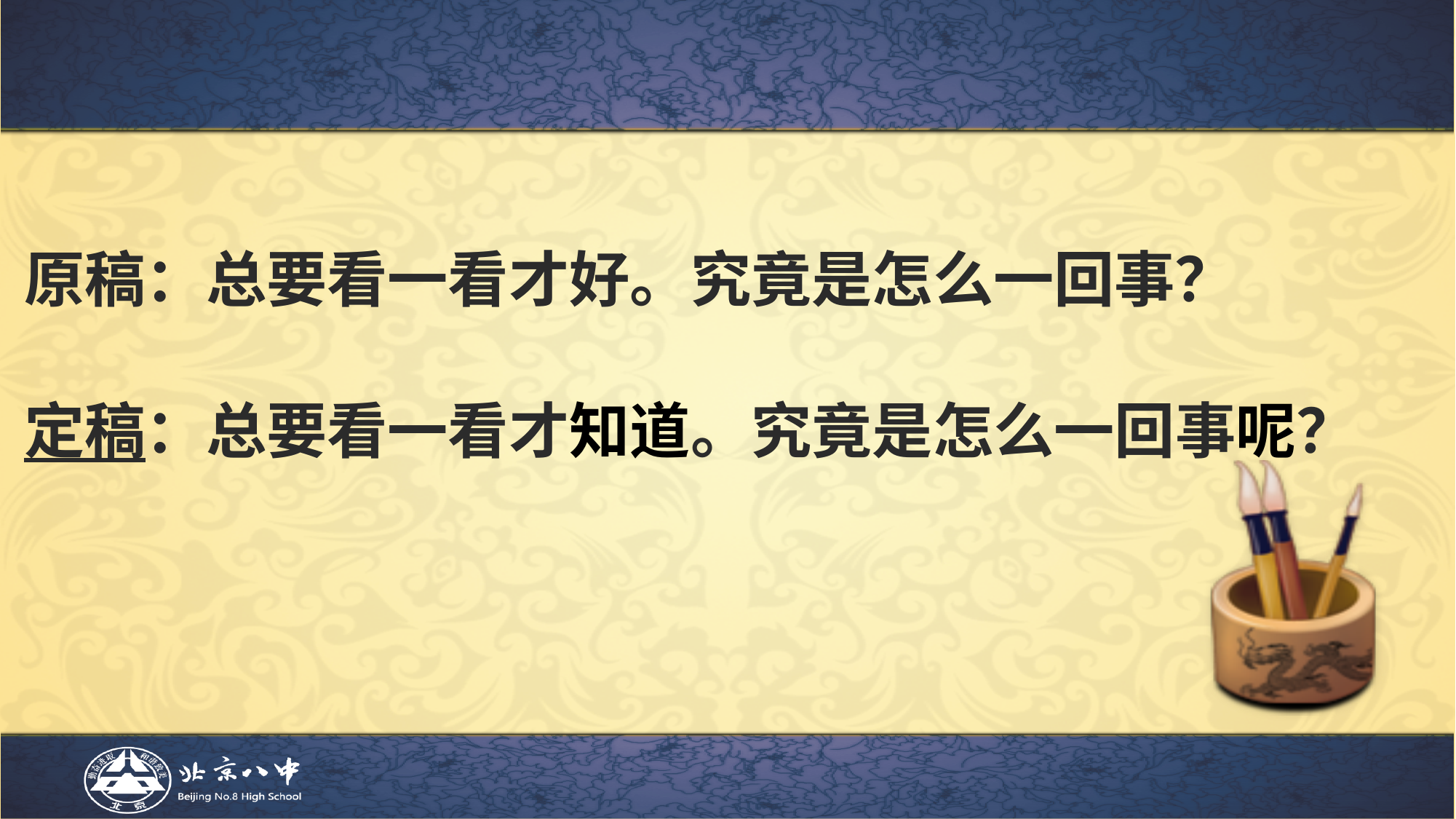

#
原稿：总要看一看才好。究竟是怎么一回事？
定稿：总要看一看才知道。究竟是怎么一回事呢？